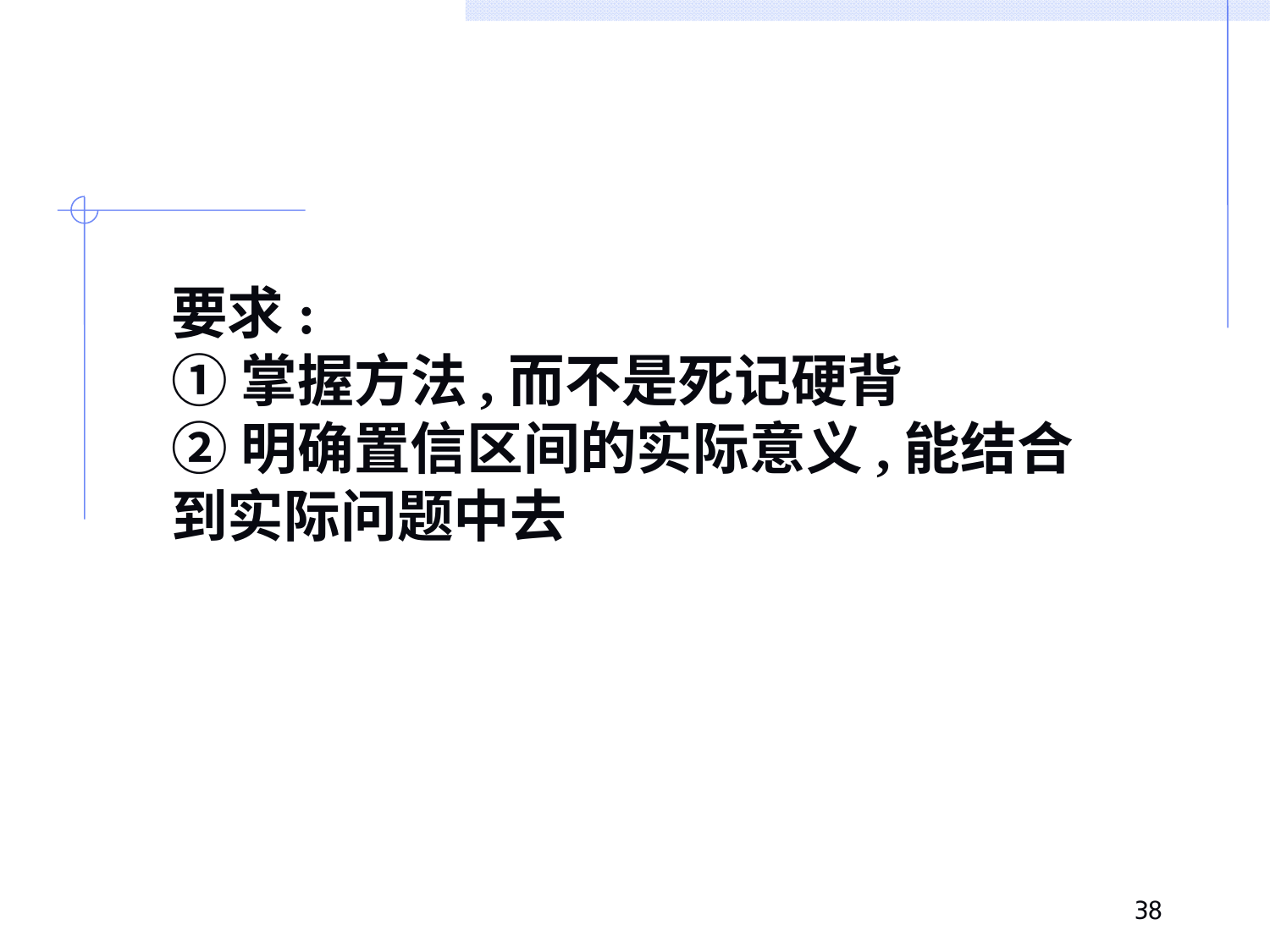

要求:
①掌握方法,而不是死记硬背
②明确置信区间的实际意义,能结合到实际问题中去
38